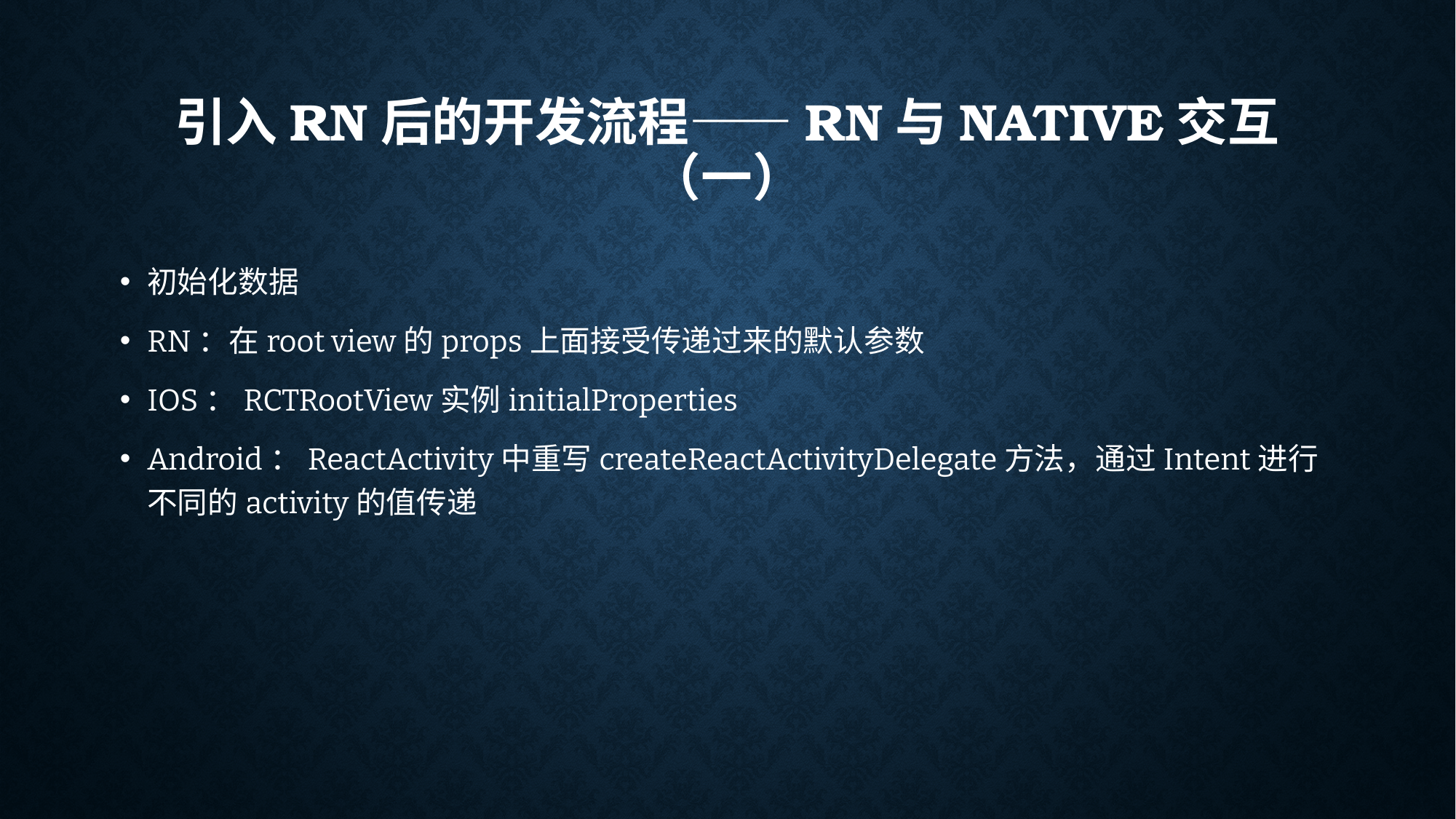

# 引入RN后的开发流程——rn与native交互（一）
初始化数据
RN：在root view的props上面接受传递过来的默认参数
IOS：RCTRootView实例initialProperties
Android：ReactActivity中重写createReactActivityDelegate方法，通过Intent进行不同的activity的值传递